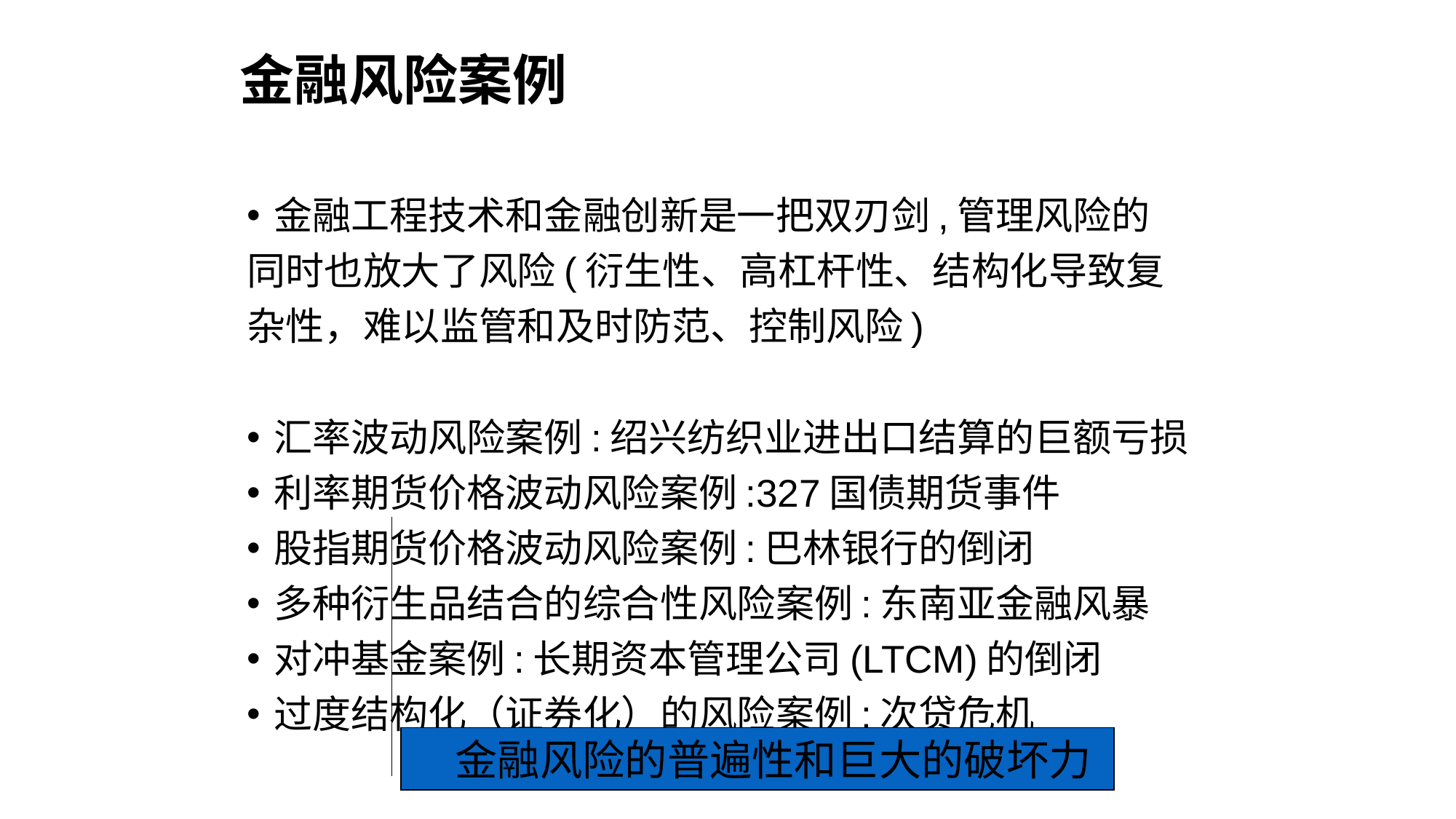

金融风险案例
金融工程技术和金融创新是一把双刃剑,管理风险的
同时也放大了风险(衍生性、高杠杆性、结构化导致复
杂性，难以监管和及时防范、控制风险)

汇率波动风险案例:绍兴纺织业进出口结算的巨额亏损
利率期货价格波动风险案例:327国债期货事件
股指期货价格波动风险案例:巴林银行的倒闭
多种衍生品结合的综合性风险案例:东南亚金融风暴
对冲基金案例:长期资本管理公司(LTCM)的倒闭
过度结构化（证券化）的风险案例:次贷危机

金融风险的普遍性和巨大的破坏力